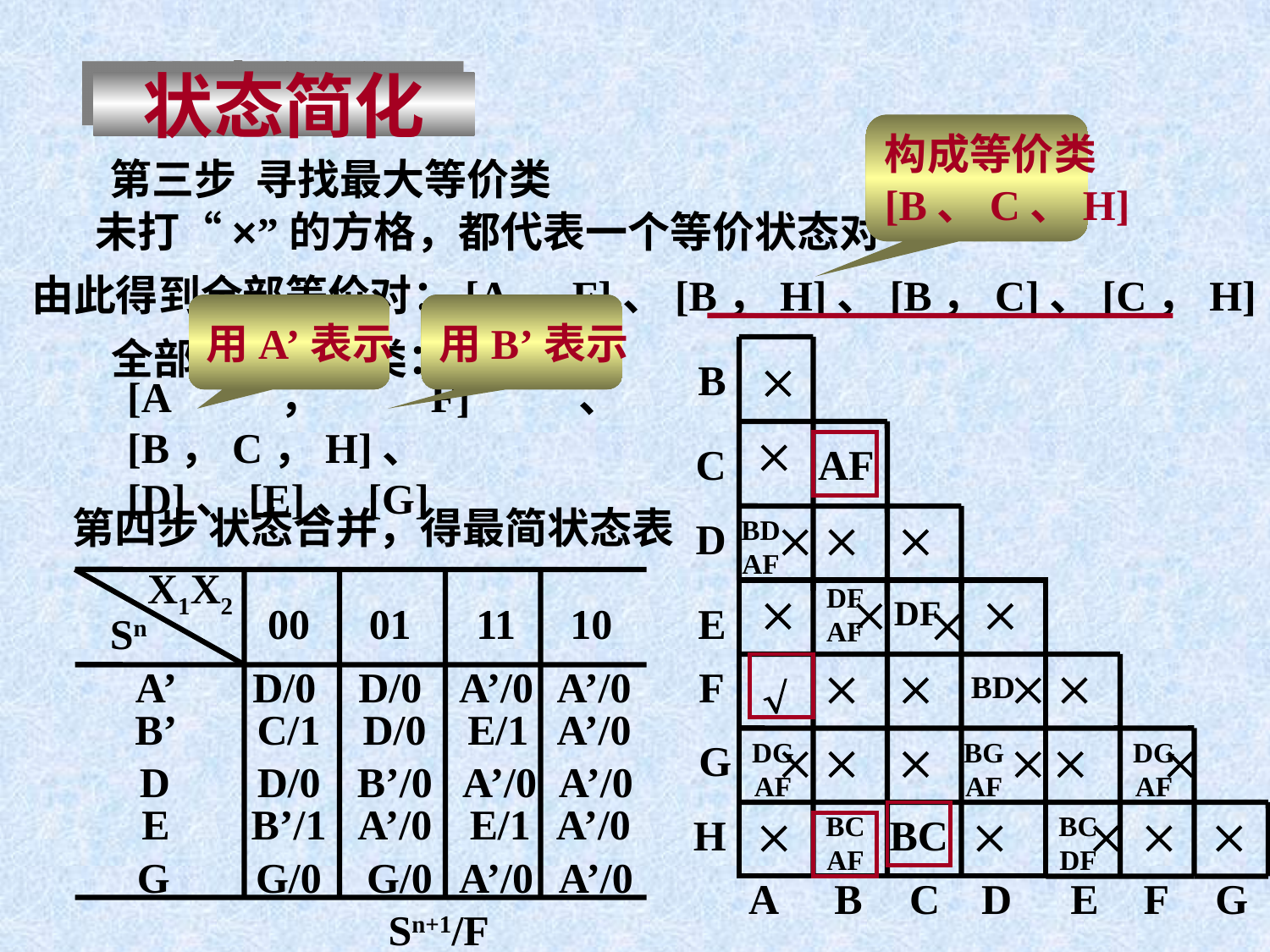

状态简化
构成等价类
[B、C、H]
第三步  寻找最大等价类
未打“×”的方格，都代表一个等价状态对
由此得到全部等价对：[A，F]、[B，H]、[B，C]、[C，H]
用A’表示
用B’表示

全部最大等价类：

B
C
D
E
F
G
H
×
×
AF
×
×
DF
AF
×
DF
×
×
×
BD
×
×
BG
AF
×
DG
AF
BC
AF
BC
×
BC
DF
×
×
BD
AF
×
√
DG
AF
×
A
B
C
D
E
F
G
×
×
×
×
×
×
×
×
[A，F]、[B，C，H]、
[D]、[E]、[G]

第四步 状态合并，得最简状态表
X1X2

00
01
11
10
Sn
A’
D/0
D/0
A’/0
A’/0

B’
C/1
D/0
E/1
A’/0
D
D/0
B’/0
A’/0
A’/0
E
B’/1
A’/0
E/1
A’/0
G
G/0
G/0
A’/0
A’/0

Sn+1/F